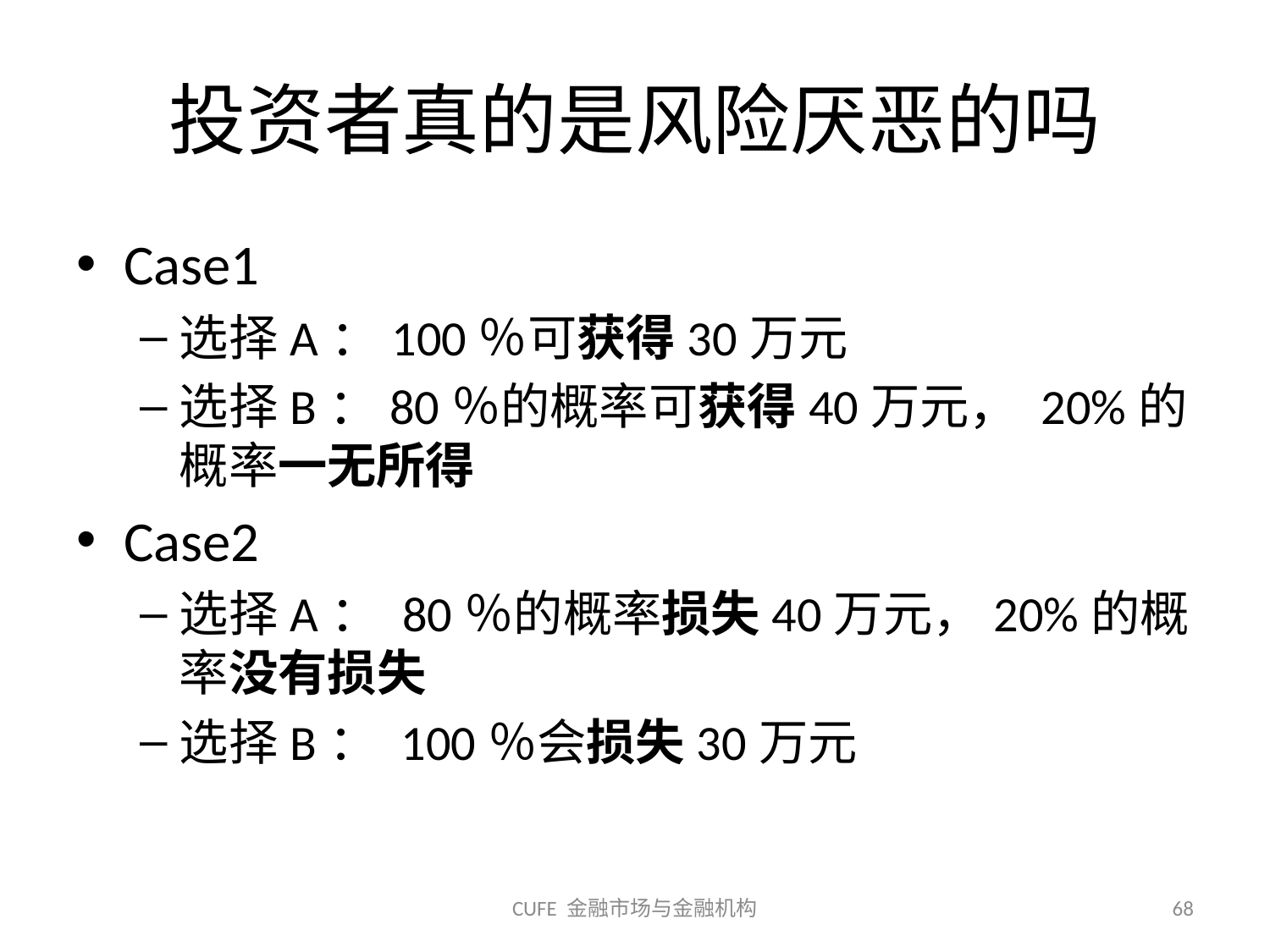

# 投资者真的是风险厌恶的吗
Case1
选择A：100％可获得30万元
选择B：80％的概率可获得40万元， 20%的概率一无所得
Case2
选择A： 80％的概率损失40万元，20%的概率没有损失
选择B： 100％会损失30万元
CUFE 金融市场与金融机构
68